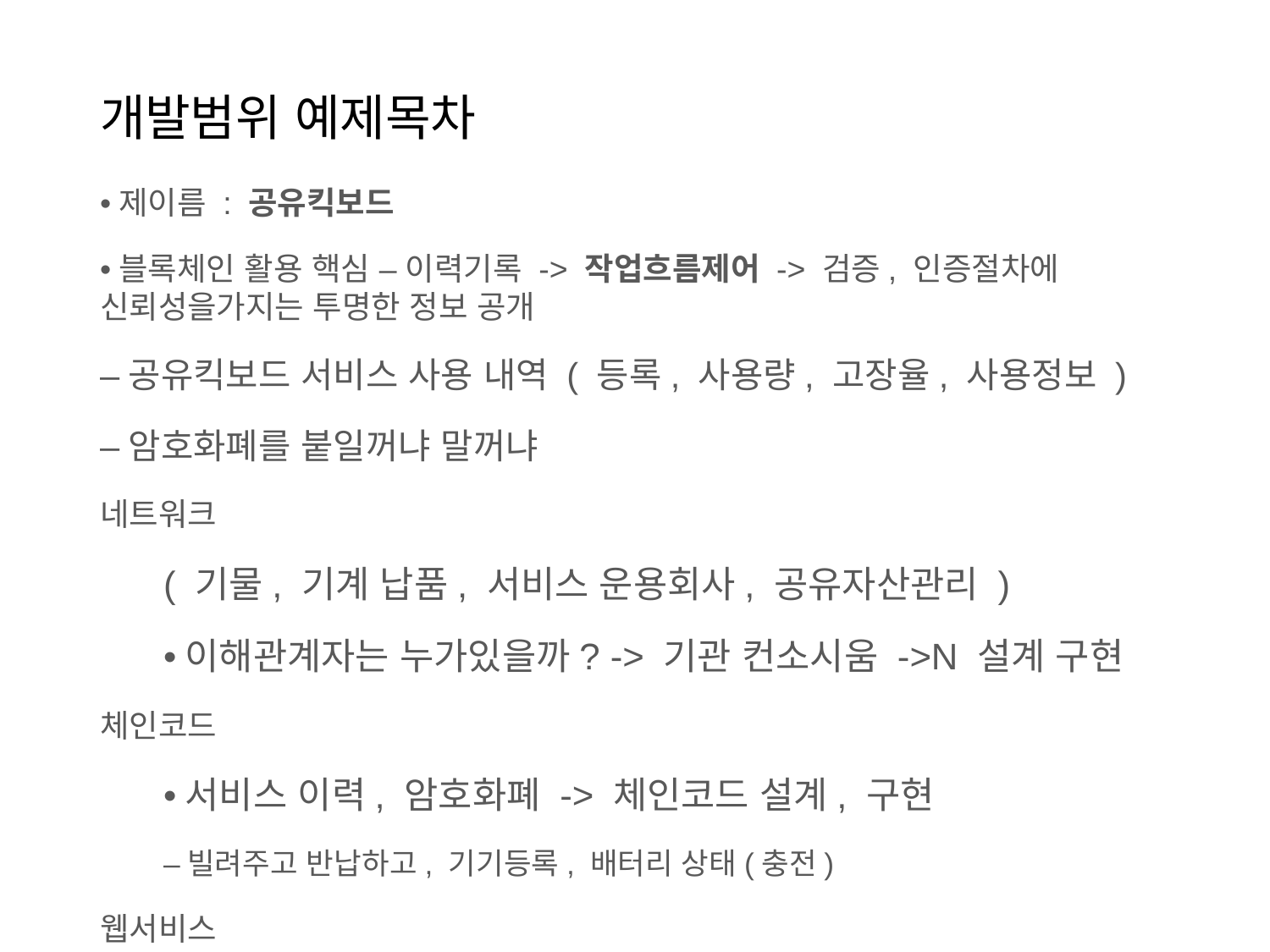

# 개발범위 예제목차
•제이름 : 공유킥보드
•블록체인 활용 핵심 – 이력기록 -> 작업흐름제어 -> 검증, 인증절차에 신뢰성을가지는 투명한 정보 공개
–공유킥보드 서비스 사용 내역 ( 등록, 사용량, 고장율, 사용정보 )
–암호화폐를 붙일꺼냐 말꺼냐
네트워크
( 기물, 기계 납품, 서비스 운용회사, 공유자산관리 )
•이해관계자는 누가있을까? -> 기관 컨소시움 ->N 설계 구현
체인코드
•서비스 이력, 암호화폐 -> 체인코드 설계, 구현
–빌려주고 반납하고, 기기등록, 배터리 상태(충전)
웹서비스
웹페이지에서 어떻게 편리하고 임팩트있게 만들건가?